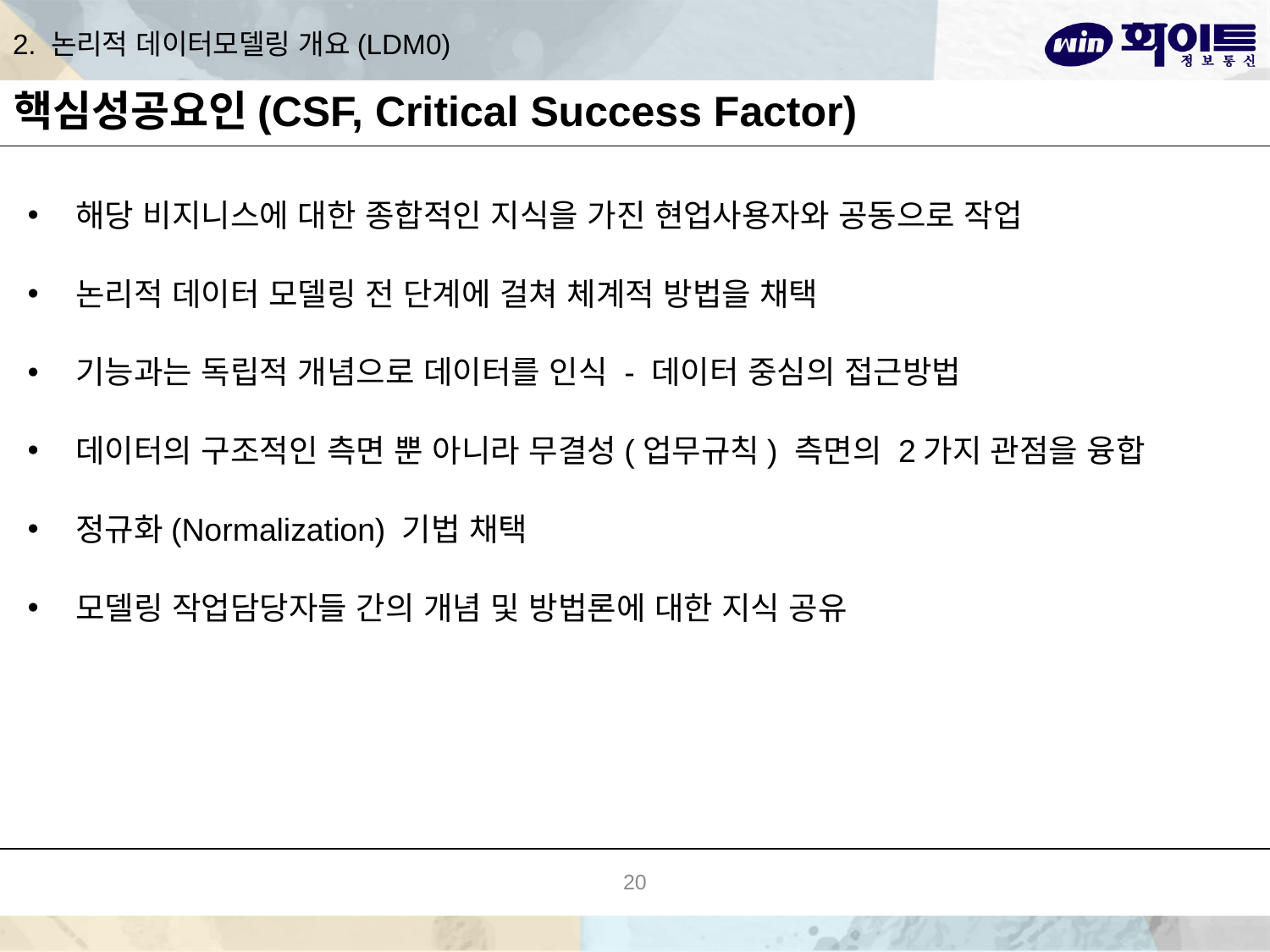

# 2. 논리적 데이터모델링 개요(LDM0)
핵심성공요인(CSF, Critical Success Factor)
 해당 비지니스에 대한 종합적인 지식을 가진 현업사용자와 공동으로 작업
 논리적 데이터 모델링 전 단계에 걸쳐 체계적 방법을 채택
 기능과는 독립적 개념으로 데이터를 인식 - 데이터 중심의 접근방법
 데이터의 구조적인 측면 뿐 아니라 무결성(업무규칙) 측면의 2가지 관점을 융합
 정규화(Normalization) 기법 채택
 모델링 작업담당자들 간의 개념 및 방법론에 대한 지식 공유
20